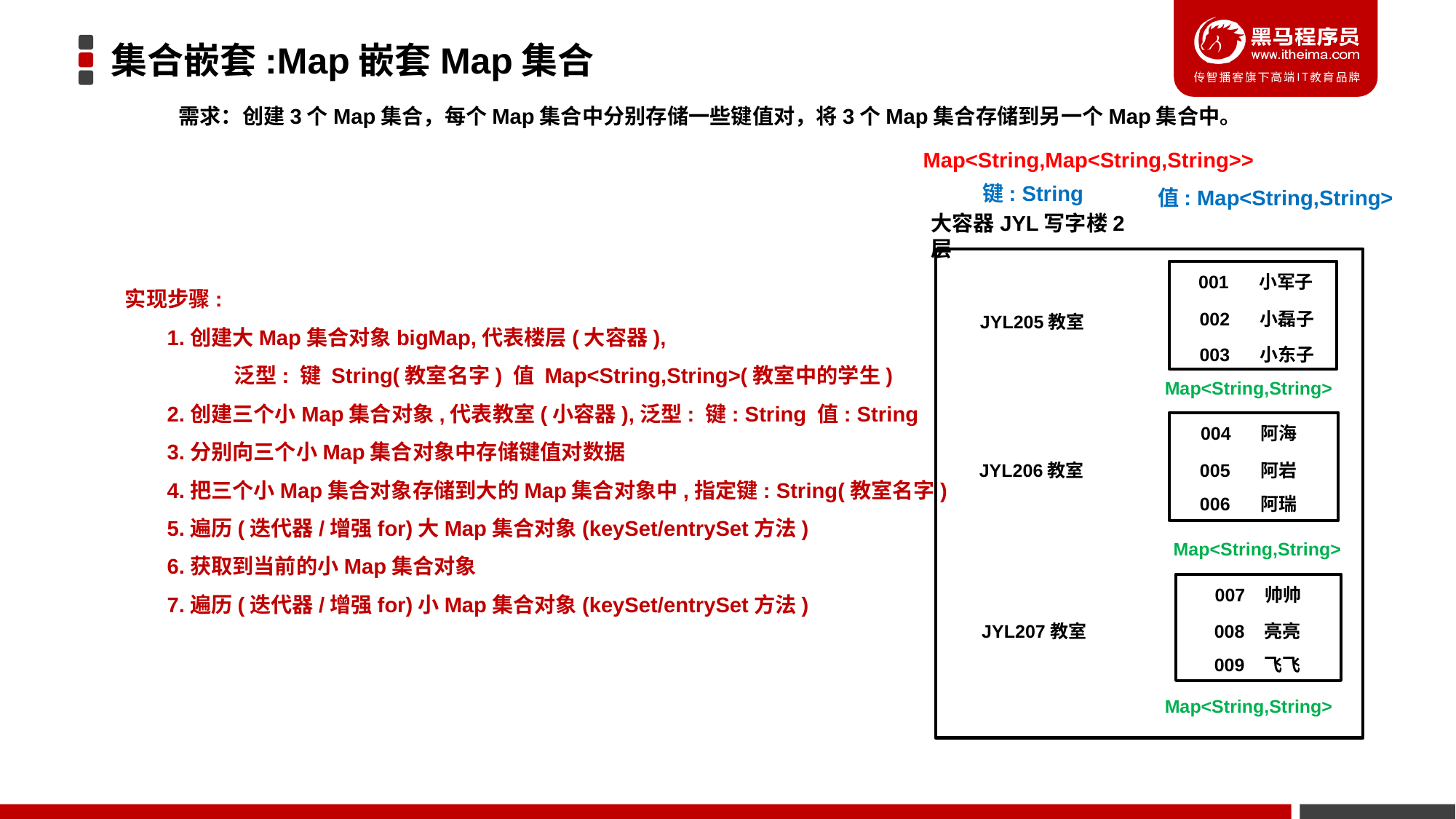

# 集合嵌套:Map嵌套Map集合
需求：创建3个Map集合，每个Map集合中分别存储一些键值对，将3个Map集合存储到另一个Map集合中。
Map<String,Map<String,String>>
键: String
值: Map<String,String>
大容器JYL写字楼2层

001     小军子
002     小磊子
003     小东子

实现步骤:
       1.创建大Map集合对象bigMap,代表楼层(大容器),
	泛型: 键 String(教室名字) 值 Map<String,String>(教室中的学生)
       2.创建三个小Map集合对象,代表教室(小容器),泛型: 键: String 值: String
       3.分别向三个小Map集合对象中存储键值对数据
       4.把三个小Map集合对象存储到大的Map集合对象中,指定键: String(教室名字)
       5.遍历(迭代器/增强for)大Map集合对象(keySet/entrySet方法)
       6.获取到当前的小Map集合对象
       7.遍历(迭代器/增强for)小Map集合对象(keySet/entrySet方法)
JYL205教室
Map<String,String>

004     阿海
005     阿岩
006     阿瑞
JYL206教室
Map<String,String>

007   帅帅
008   亮亮
009   飞飞
JYL207教室
Map<String,String>